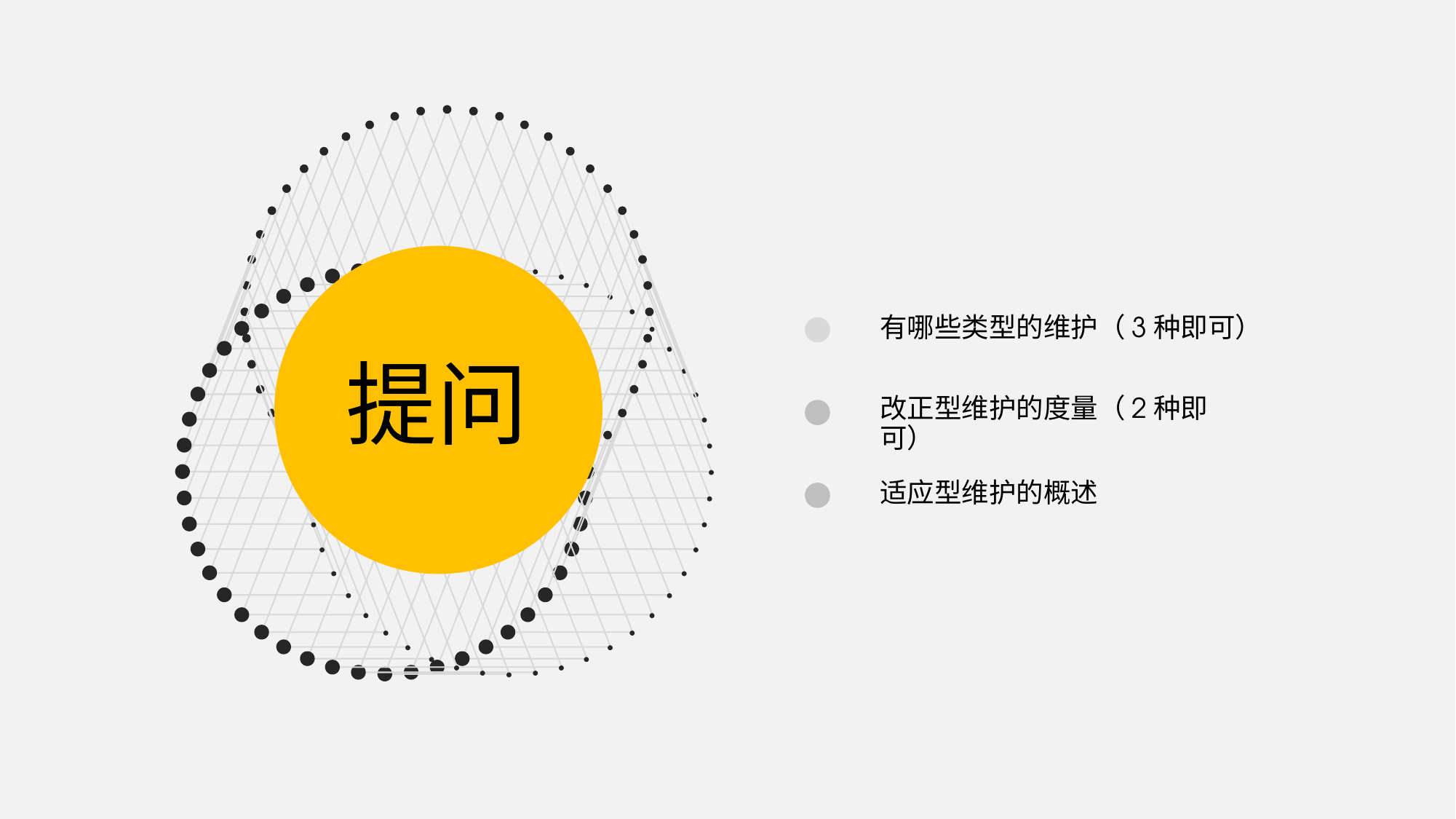

有哪些类型的维护（3种即可）
提问
改正型维护的度量（2种即可）
适应型维护的概述